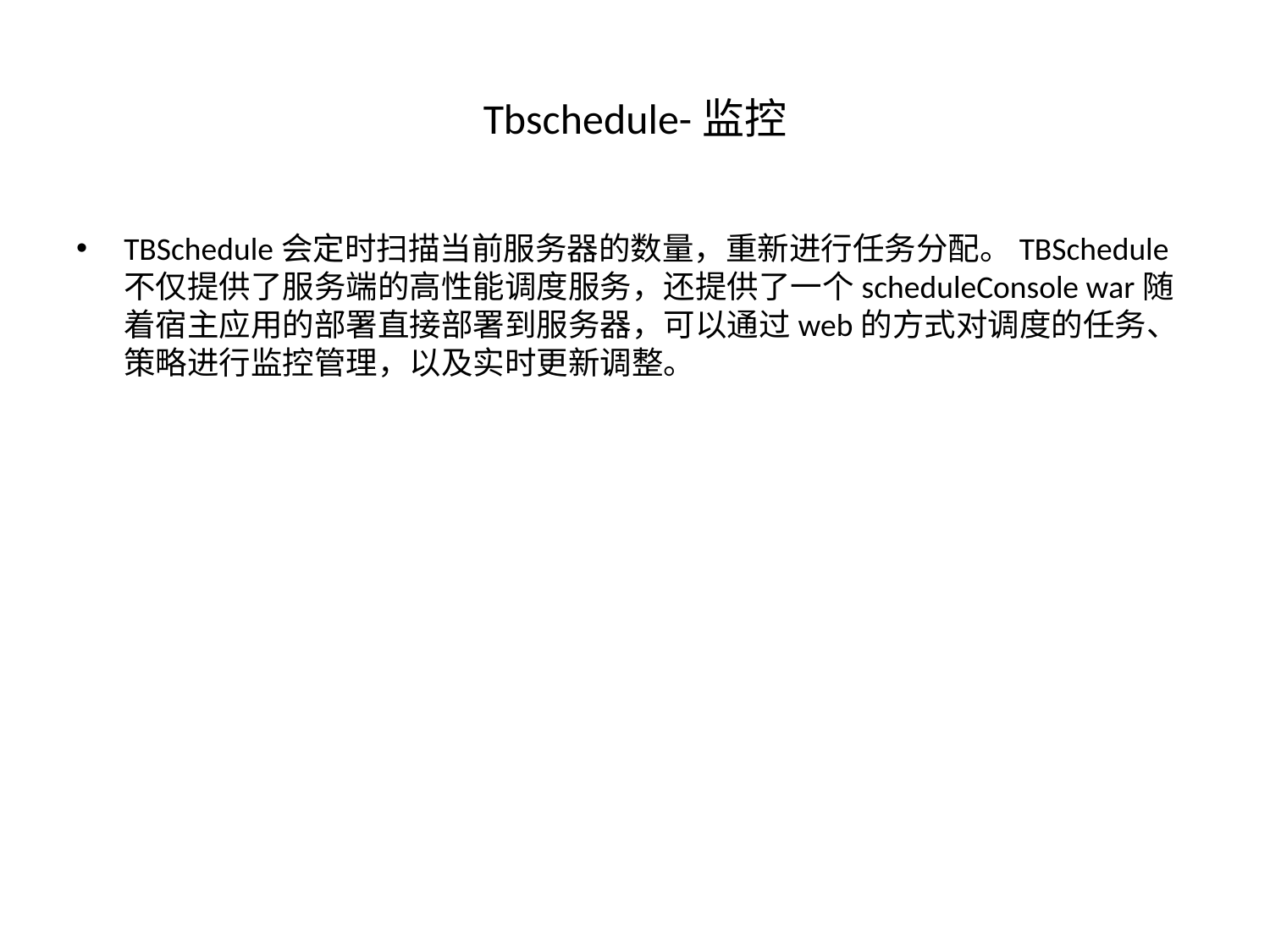

# Tbschedule-监控
TBSchedule会定时扫描当前服务器的数量，重新进行任务分配。TBSchedule不仅提供了服务端的高性能调度服务，还提供了一个scheduleConsole war随着宿主应用的部署直接部署到服务器，可以通过web的方式对调度的任务、策略进行监控管理，以及实时更新调整。